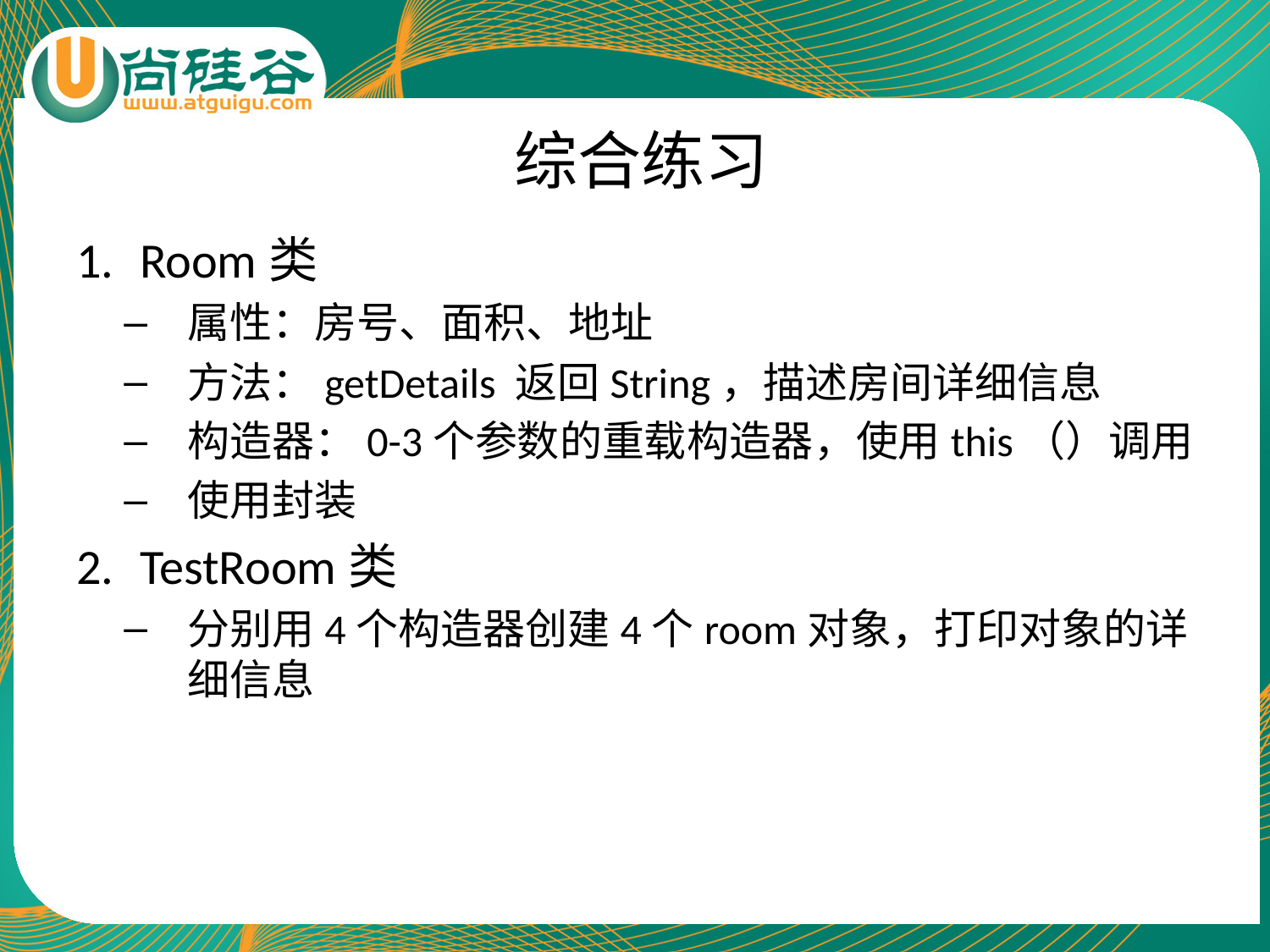

# 综合练习
Room类
属性：房号、面积、地址
方法：getDetails 返回String，描述房间详细信息
构造器：0-3个参数的重载构造器，使用this（）调用
使用封装
TestRoom类
分别用4个构造器创建4个room对象，打印对象的详细信息